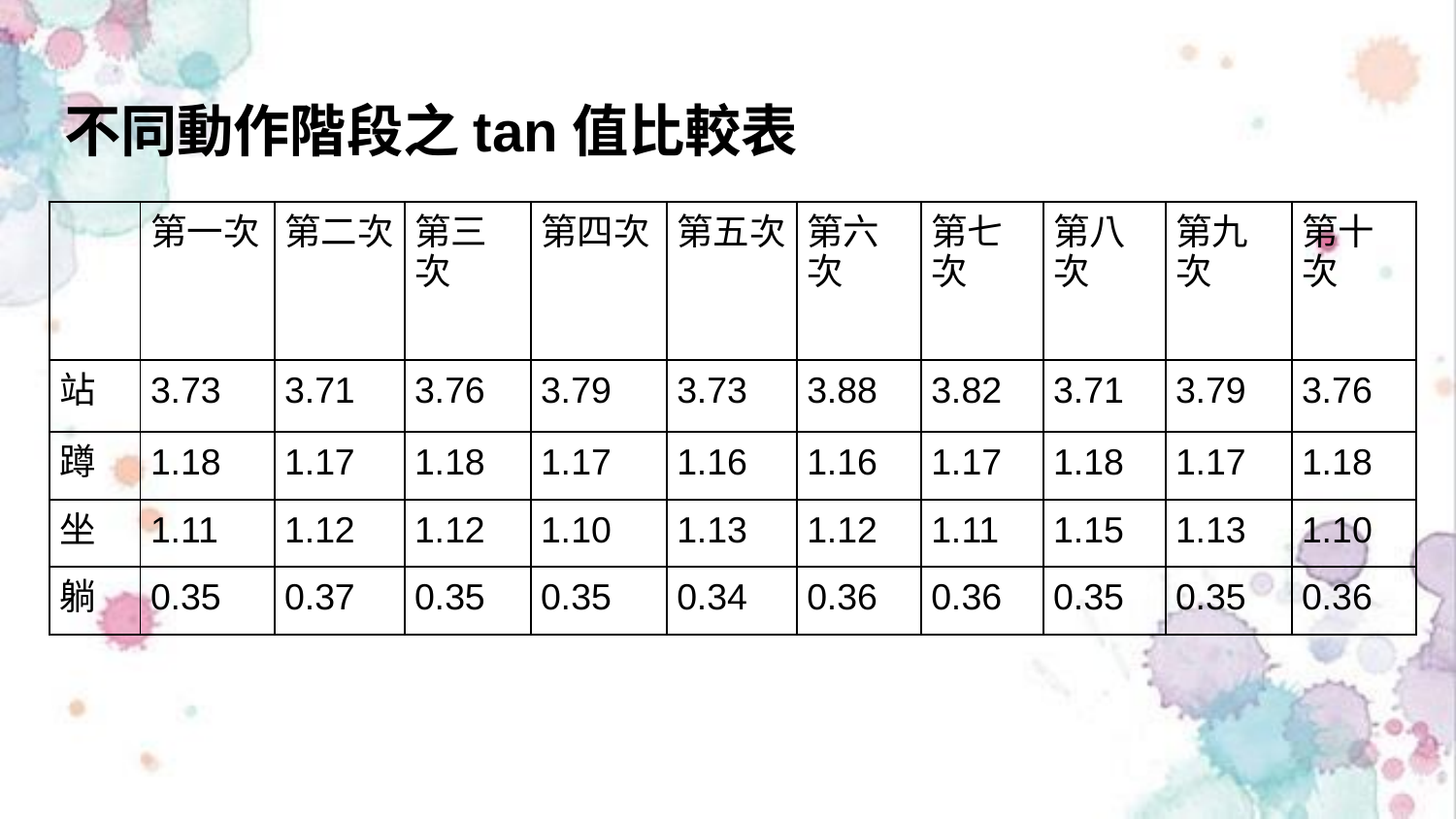

# 不同動作階段之tan值比較表

|  | 第一次 | 第二次 | 第三次 | 第四次 | 第五次 | 第六次 | 第七次 | 第八次 | 第九次 | 第十次 |
| --- | --- | --- | --- | --- | --- | --- | --- | --- | --- | --- |
| 站 | 3.73 | 3.71 | 3.76 | 3.79 | 3.73 | 3.88 | 3.82 | 3.71 | 3.79 | 3.76 |
| 蹲 | 1.18 | 1.17 | 1.18 | 1.17 | 1.16 | 1.16 | 1.17 | 1.18 | 1.17 | 1.18 |
| 坐 | 1.11 | 1.12 | 1.12 | 1.10 | 1.13 | 1.12 | 1.11 | 1.15 | 1.13 | 1.10 |
| 躺 | 0.35 | 0.37 | 0.35 | 0.35 | 0.34 | 0.36 | 0.36 | 0.35 | 0.35 | 0.36 |